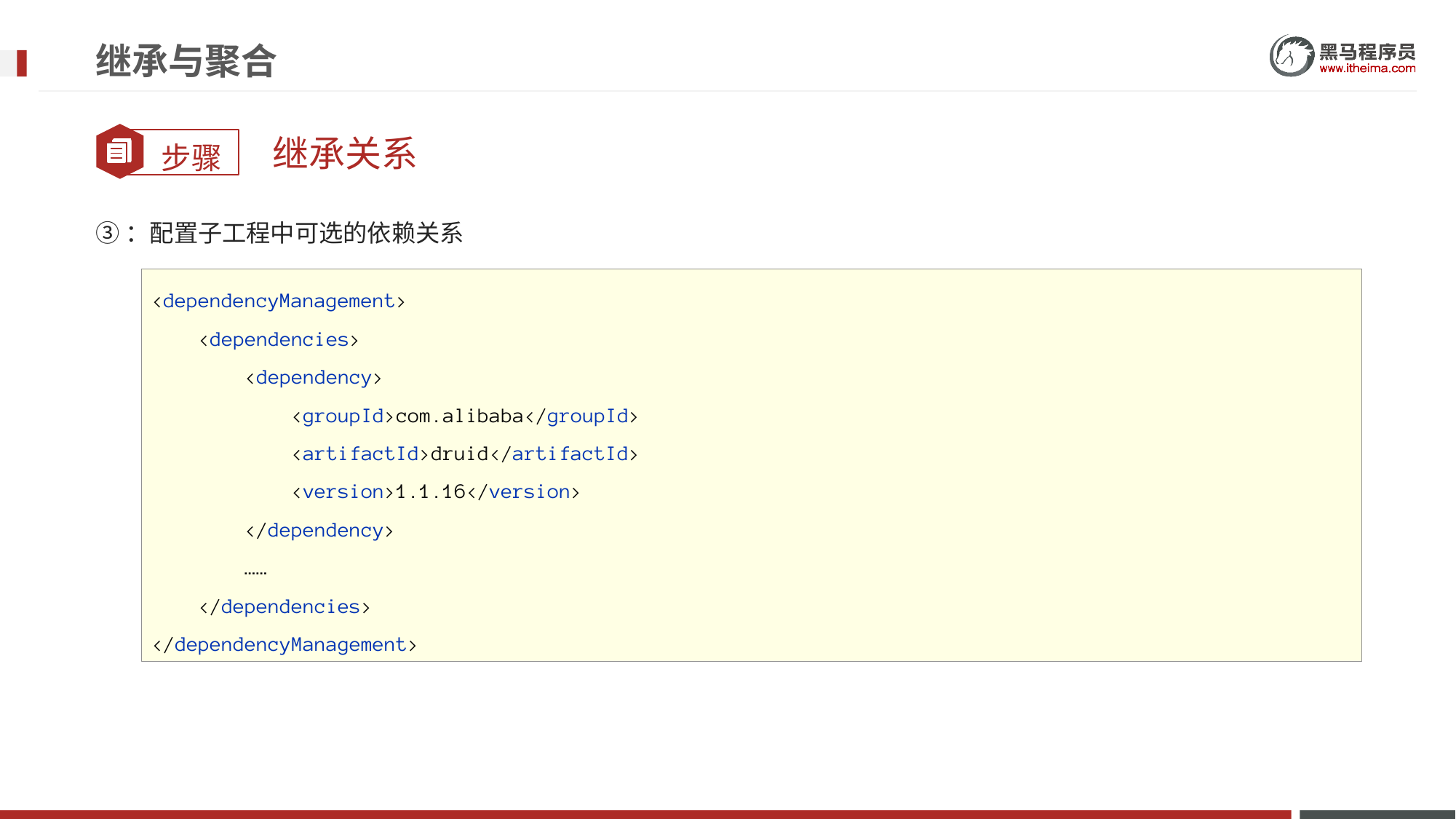

# 继承与聚合
继承关系
③：配置子工程中可选的依赖关系
<dependencyManagement>
    <dependencies>
        <dependency>
            <groupId>com.alibaba</groupId>
            <artifactId>druid</artifactId>
            <version>1.1.16</version>
        </dependency>
        ……
    </dependencies>
</dependencyManagement>